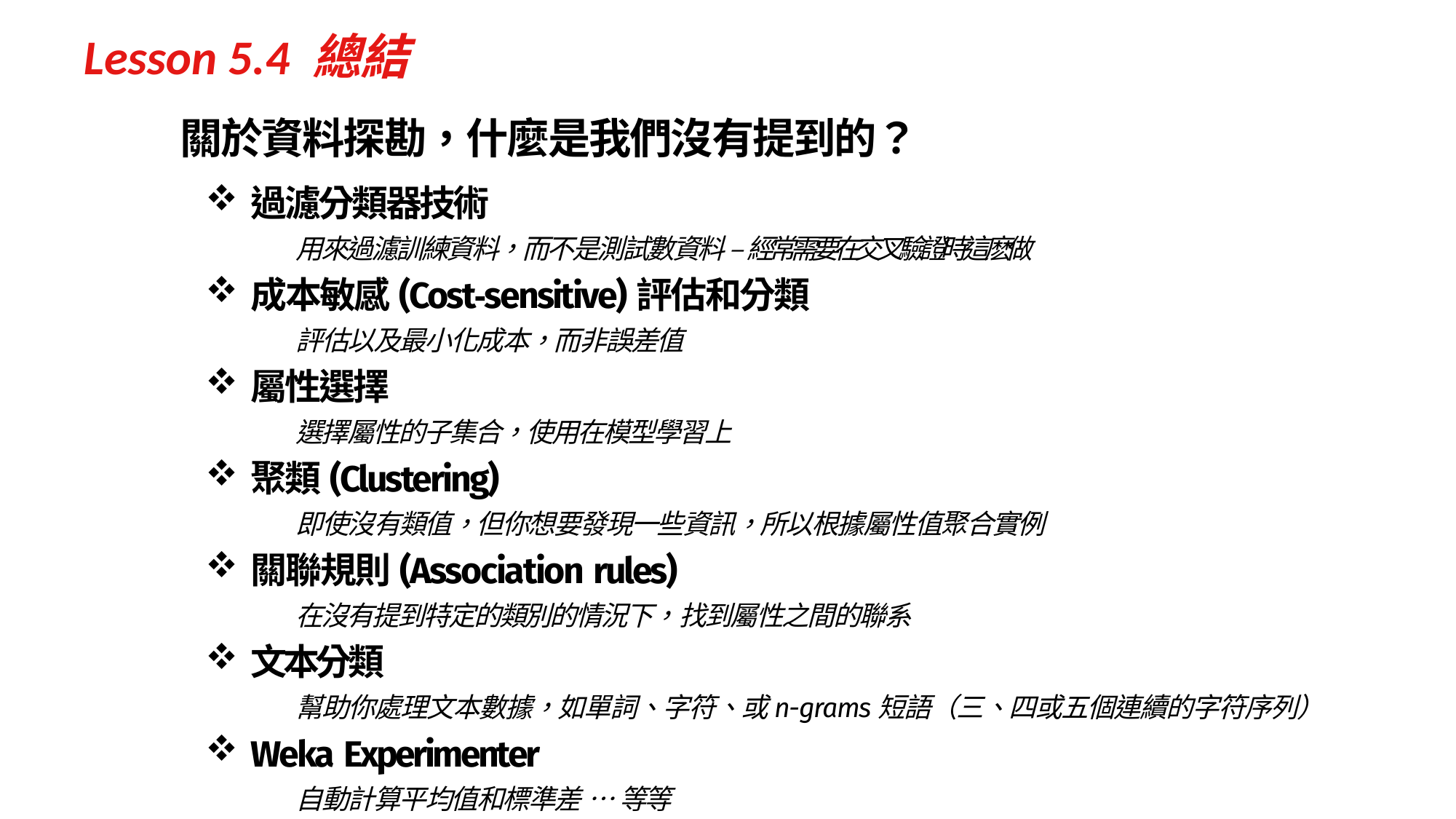

# Lesson 5.4 總結
關於資料探勘，什麼是我們沒有提到的？
過濾分類器技術
用來過濾訓練資料，而不是測試數資料 –經常需要在交叉驗證時這麽做
成本敏感(Cost‐sensitive)評估和分類
評估以及最小化成本，而非誤差值
屬性選擇
選擇屬性的子集合，使用在模型學習上
聚類(Clustering)
即使沒有類值，但你想要發現一些資訊，所以根據屬性值聚合實例
關聯規則(Association rules)
在沒有提到特定的類別的情況下，找到屬性之間的聯系
文本分類
幫助你處理文本數據，如單詞、字符、或n-grams短語（三、四或五個連續的字符序列）
Weka Experimenter
自動計算平均值和標準差 … 等等